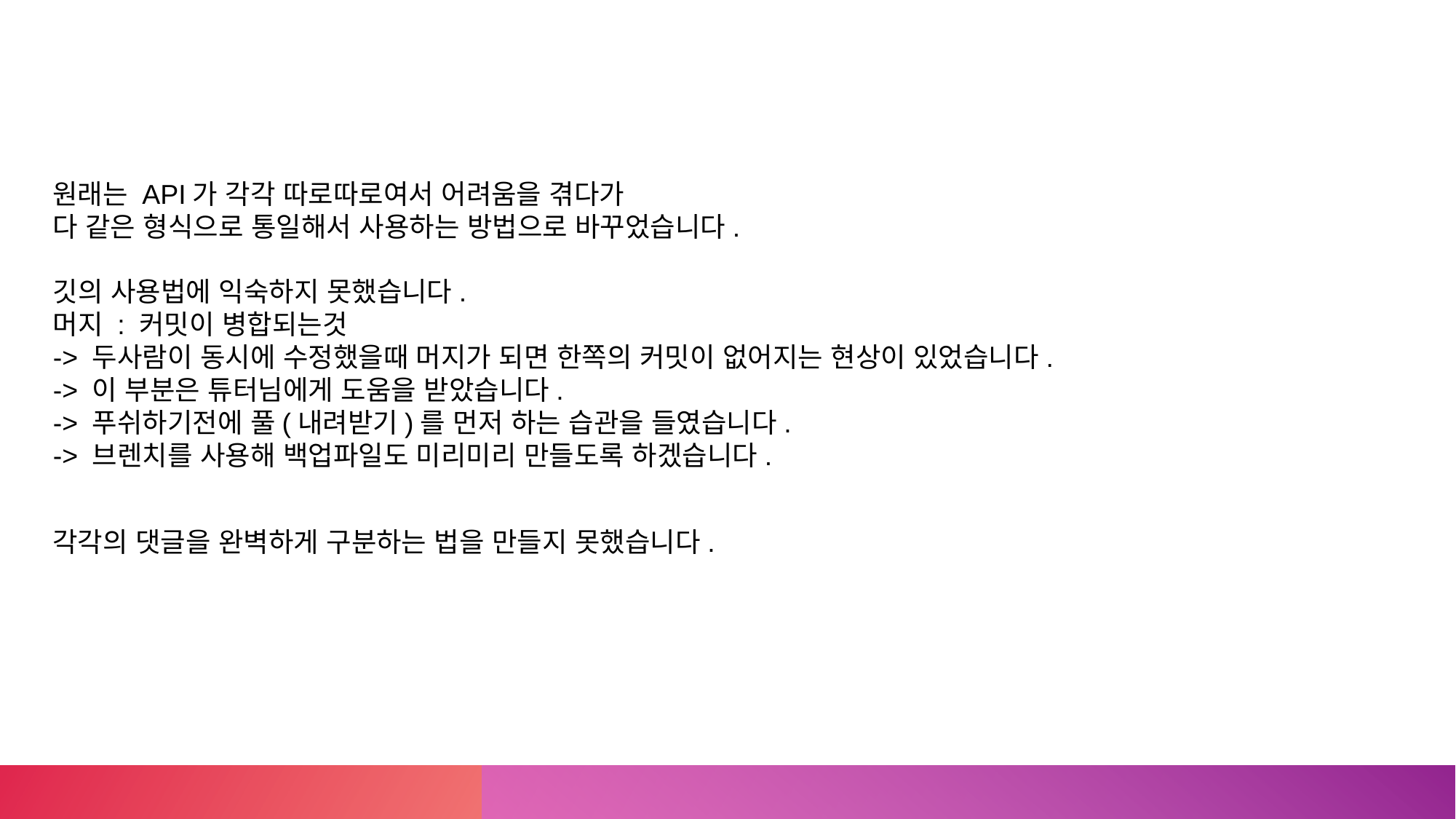

원래는 API가 각각 따로따로여서 어려움을 겪다가
다 같은 형식으로 통일해서 사용하는 방법으로 바꾸었습니다.
깃의 사용법에 익숙하지 못했습니다.
머지 : 커밋이 병합되는것
-> 두사람이 동시에 수정했을때 머지가 되면 한쪽의 커밋이 없어지는 현상이 있었습니다.
-> 이 부분은 튜터님에게 도움을 받았습니다.
-> 푸쉬하기전에 풀(내려받기)를 먼저 하는 습관을 들였습니다.
-> 브렌치를 사용해 백업파일도 미리미리 만들도록 하겠습니다.
각각의 댓글을 완벽하게 구분하는 법을 만들지 못했습니다.